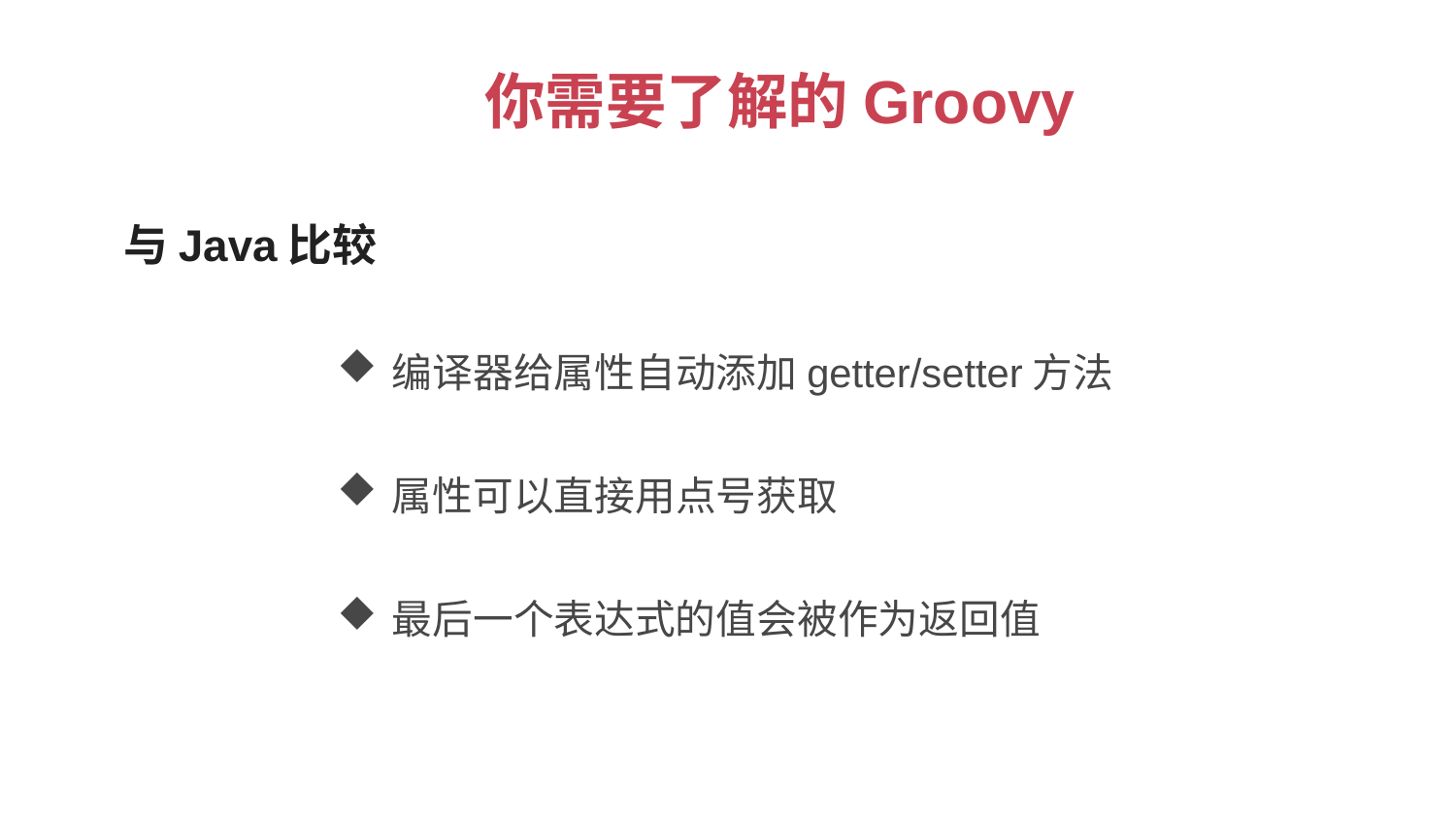

你需要了解的Groovy
与Java比较
编译器给属性自动添加getter/setter方法
属性可以直接用点号获取
最后一个表达式的值会被作为返回值